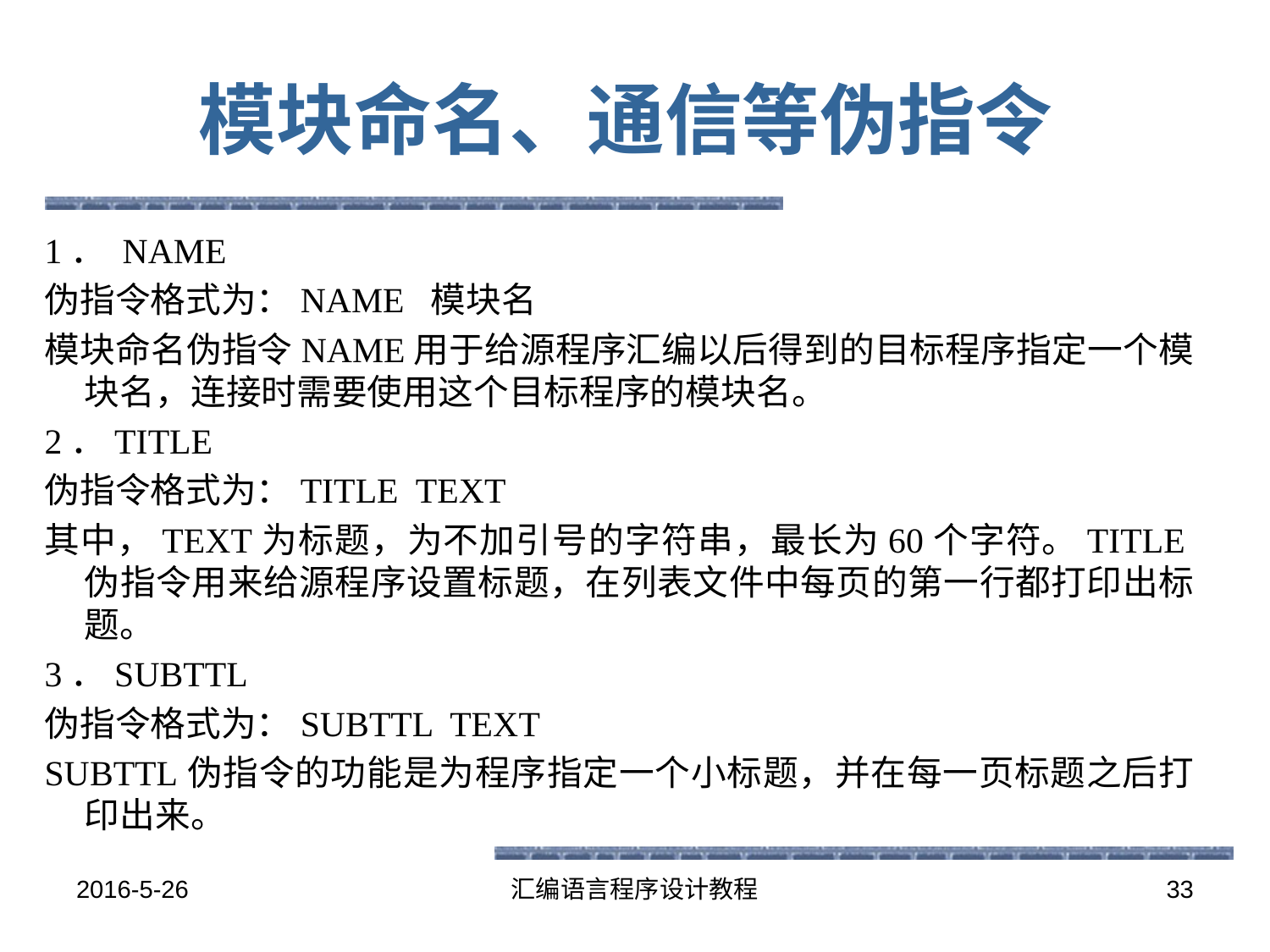

# 模块命名、通信等伪指令
1． NAME
伪指令格式为：NAME  模块名
模块命名伪指令NAME用于给源程序汇编以后得到的目标程序指定一个模块名，连接时需要使用这个目标程序的模块名。
2．TITLE
伪指令格式为：TITLE  TEXT
其中，TEXT为标题，为不加引号的字符串，最长为60个字符。TITLE伪指令用来给源程序设置标题，在列表文件中每页的第一行都打印出标题。
3．SUBTTL
伪指令格式为：SUBTTL  TEXT
SUBTTL伪指令的功能是为程序指定一个小标题，并在每一页标题之后打印出来。
2016-5-26
汇编语言程序设计教程
33